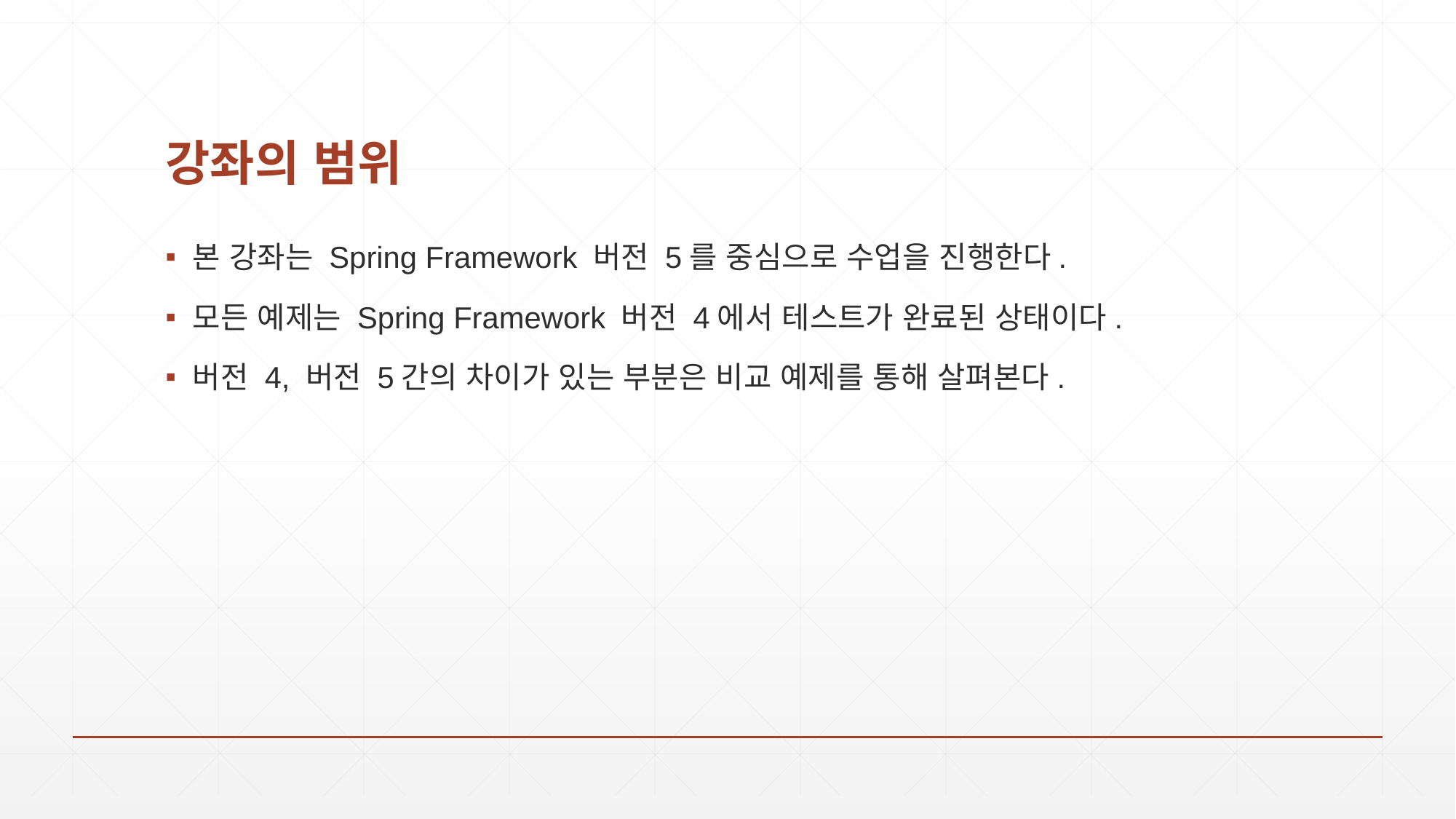

# 강좌의 범위
본 강좌는 Spring Framework 버전 5를 중심으로 수업을 진행한다.
모든 예제는 Spring Framework 버전 4에서 테스트가 완료된 상태이다.
버전 4, 버전 5간의 차이가 있는 부분은 비교 예제를 통해 살펴본다.